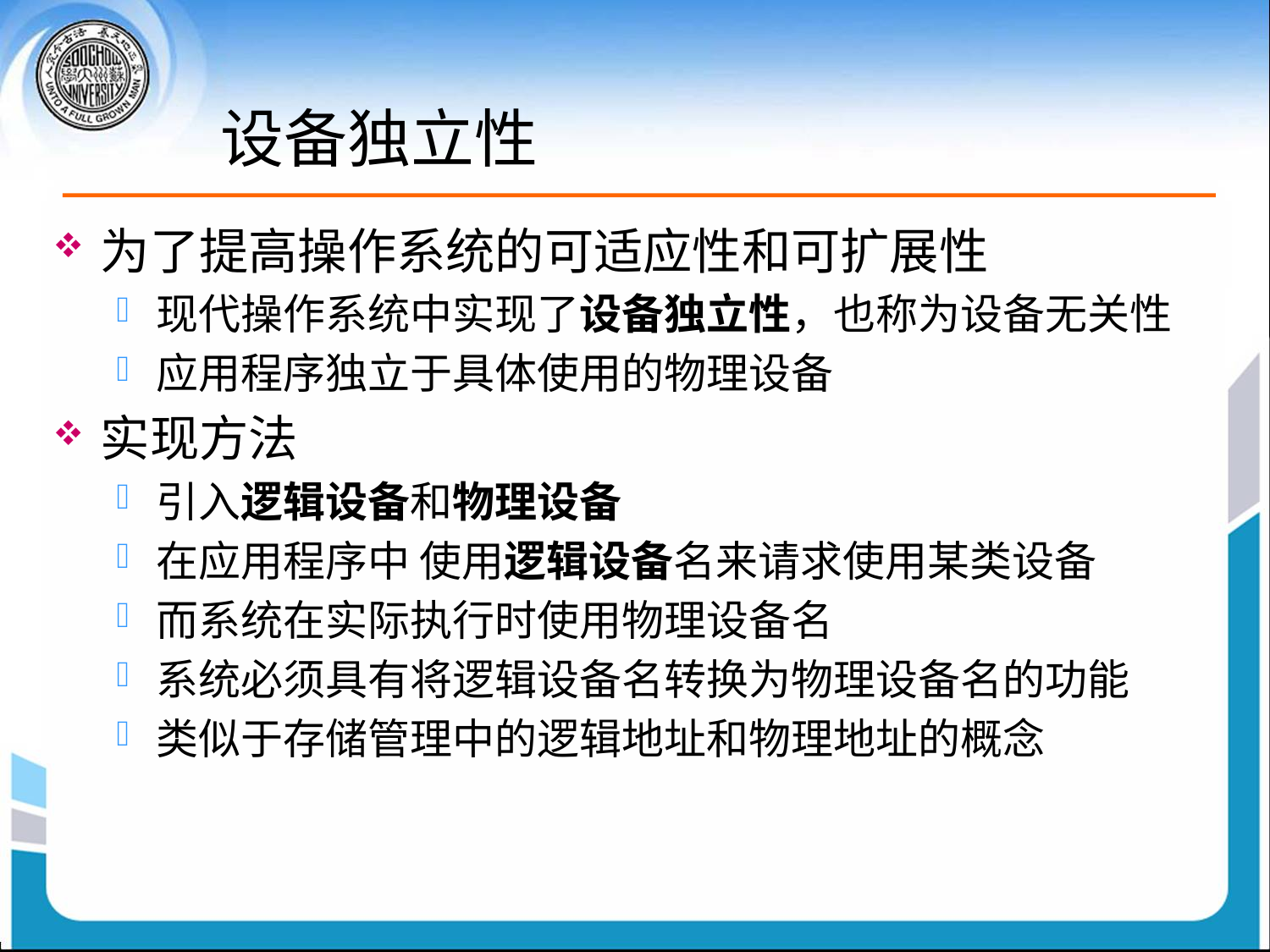

# 设备独立性
为了提高操作系统的可适应性和可扩展性
现代操作系统中实现了设备独立性，也称为设备无关性
应用程序独立于具体使用的物理设备
实现方法
引入逻辑设备和物理设备
在应用程序中 使用逻辑设备名来请求使用某类设备
而系统在实际执行时使用物理设备名
系统必须具有将逻辑设备名转换为物理设备名的功能
类似于存储管理中的逻辑地址和物理地址的概念